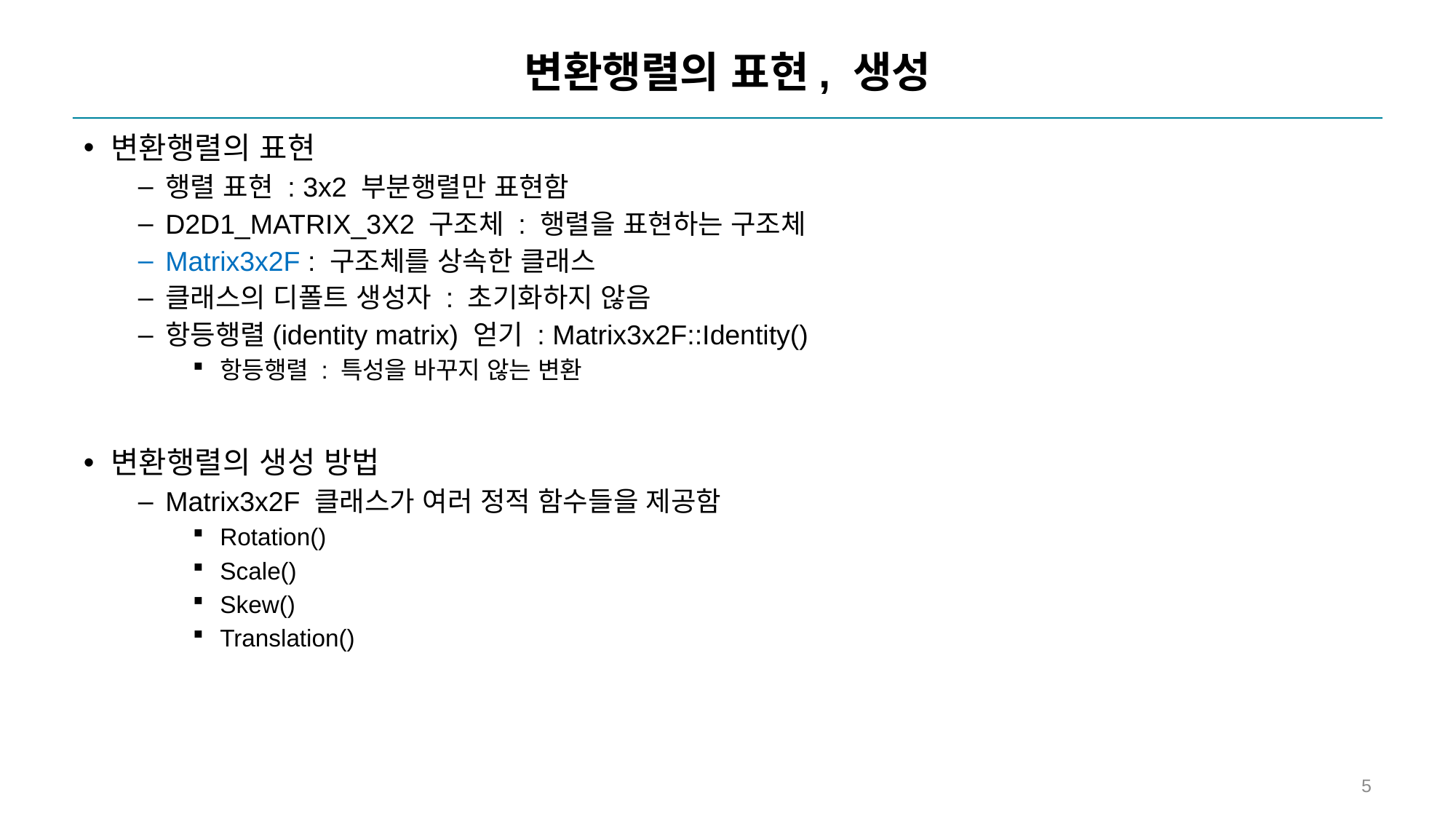

# 변환행렬의 표현, 생성
변환행렬의 표현
행렬 표현 : 3x2 부분행렬만 표현함
D2D1_MATRIX_3X2 구조체 : 행렬을 표현하는 구조체
Matrix3x2F : 구조체를 상속한 클래스
클래스의 디폴트 생성자 : 초기화하지 않음
항등행렬(identity matrix) 얻기 : Matrix3x2F::Identity()
항등행렬 : 특성을 바꾸지 않는 변환

변환행렬의 생성 방법
Matrix3x2F 클래스가 여러 정적 함수들을 제공함
Rotation()
Scale()
Skew()
Translation()

5